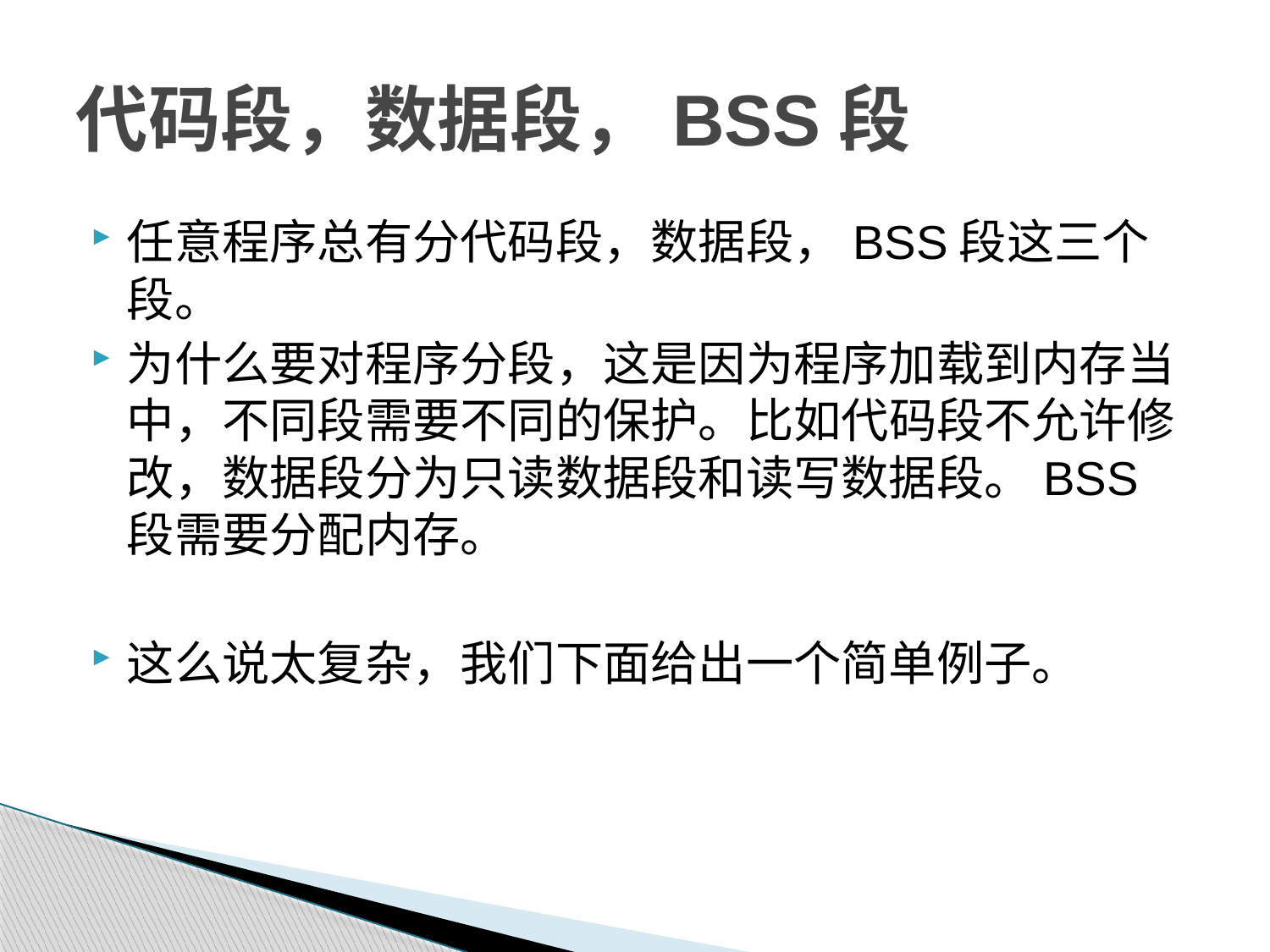

# 代码段，数据段，BSS段
任意程序总有分代码段，数据段，BSS段这三个段。
为什么要对程序分段，这是因为程序加载到内存当中，不同段需要不同的保护。比如代码段不允许修改，数据段分为只读数据段和读写数据段。BSS段需要分配内存。

这么说太复杂，我们下面给出一个简单例子。